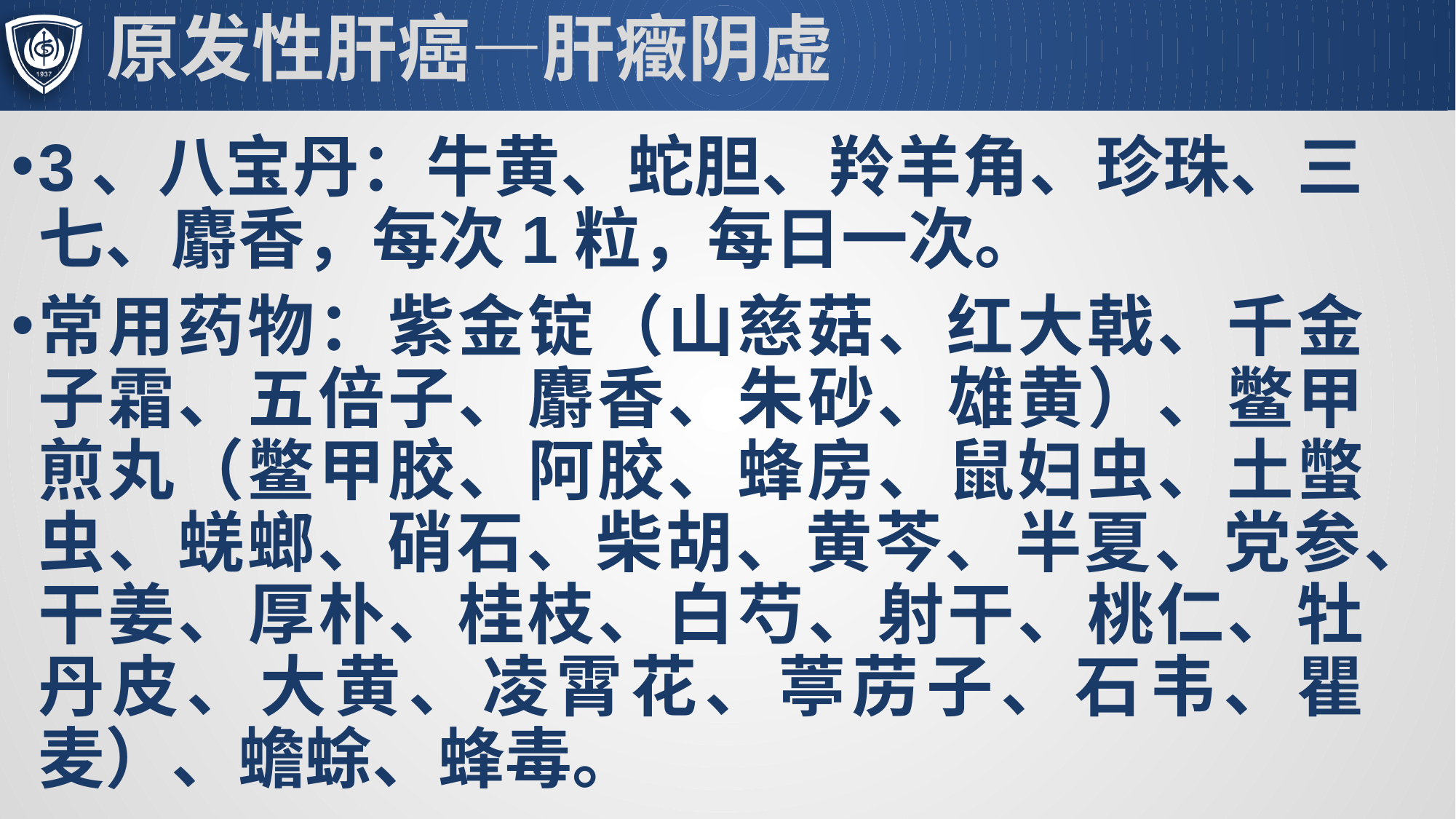

# 原发性肝癌—肝癥阴虚
3、八宝丹：牛黄、蛇胆、羚羊角、珍珠、三七、麝香，每次1粒，每日一次。
常用药物：紫金锭（山慈菇、红大戟、千金子霜、五倍子、麝香、朱砂、雄黄）、鳖甲煎丸（鳖甲胶、阿胶、蜂房、鼠妇虫、土蟞虫、蜣螂、硝石、柴胡、黄芩、半夏、党参、干姜、厚朴、桂枝、白芍、射干、桃仁、牡丹皮、大黄、凌霄花、葶苈子、石韦、瞿麦）、蟾蜍、蜂毒。